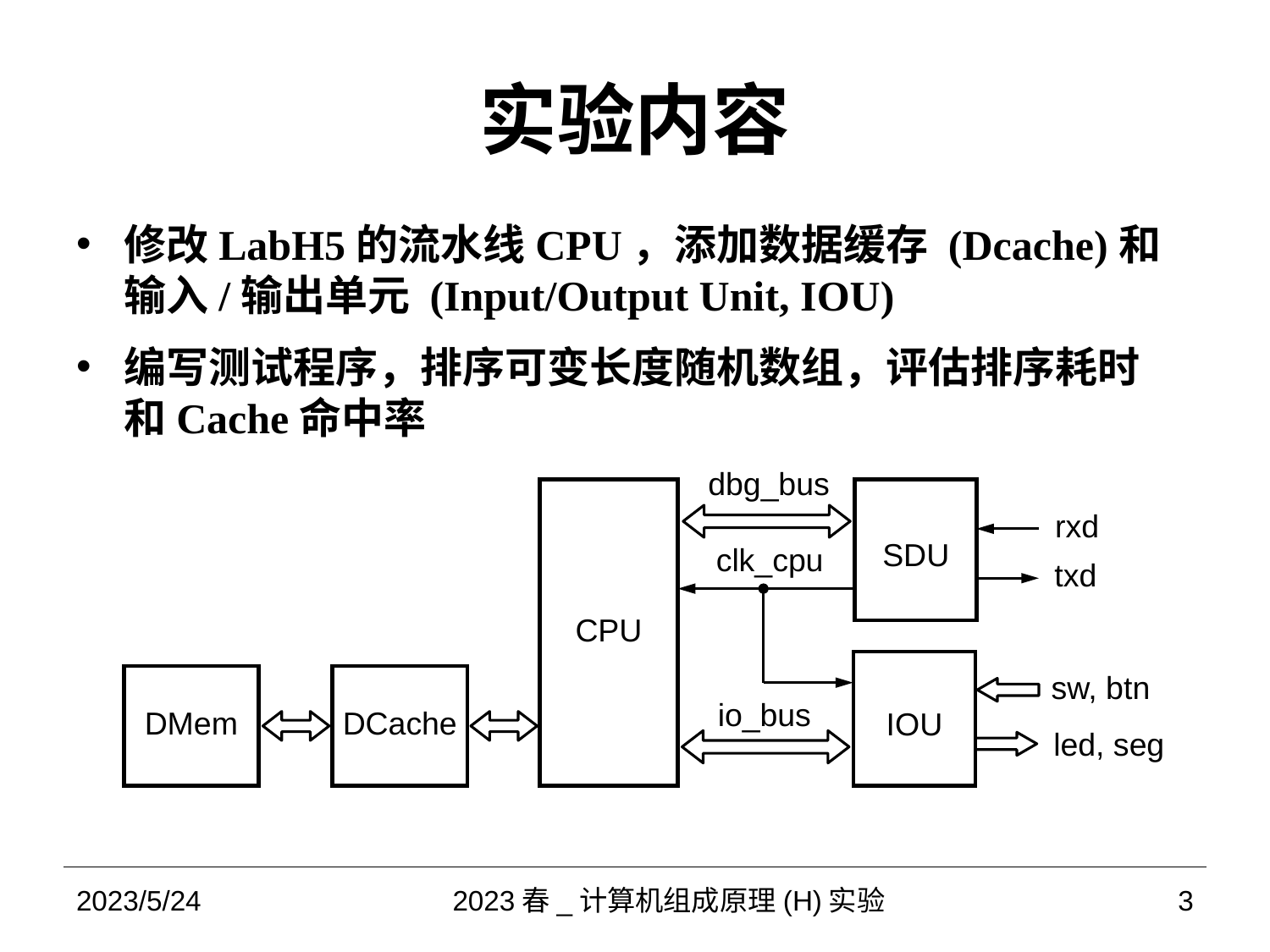

# 实验内容
修改LabH5的流水线CPU，添加数据缓存 (Dcache)和输入/输出单元 (Input/Output Unit, IOU)
编写测试程序，排序可变长度随机数组，评估排序耗时和Cache命中率

dbg_bus
CPU
SDU
rxd

clk_cpu
txd

IOU

DMem
DCache
sw, btn

io_bus

led, seg

2023/5/24
2023春_计算机组成原理(H)实验
3